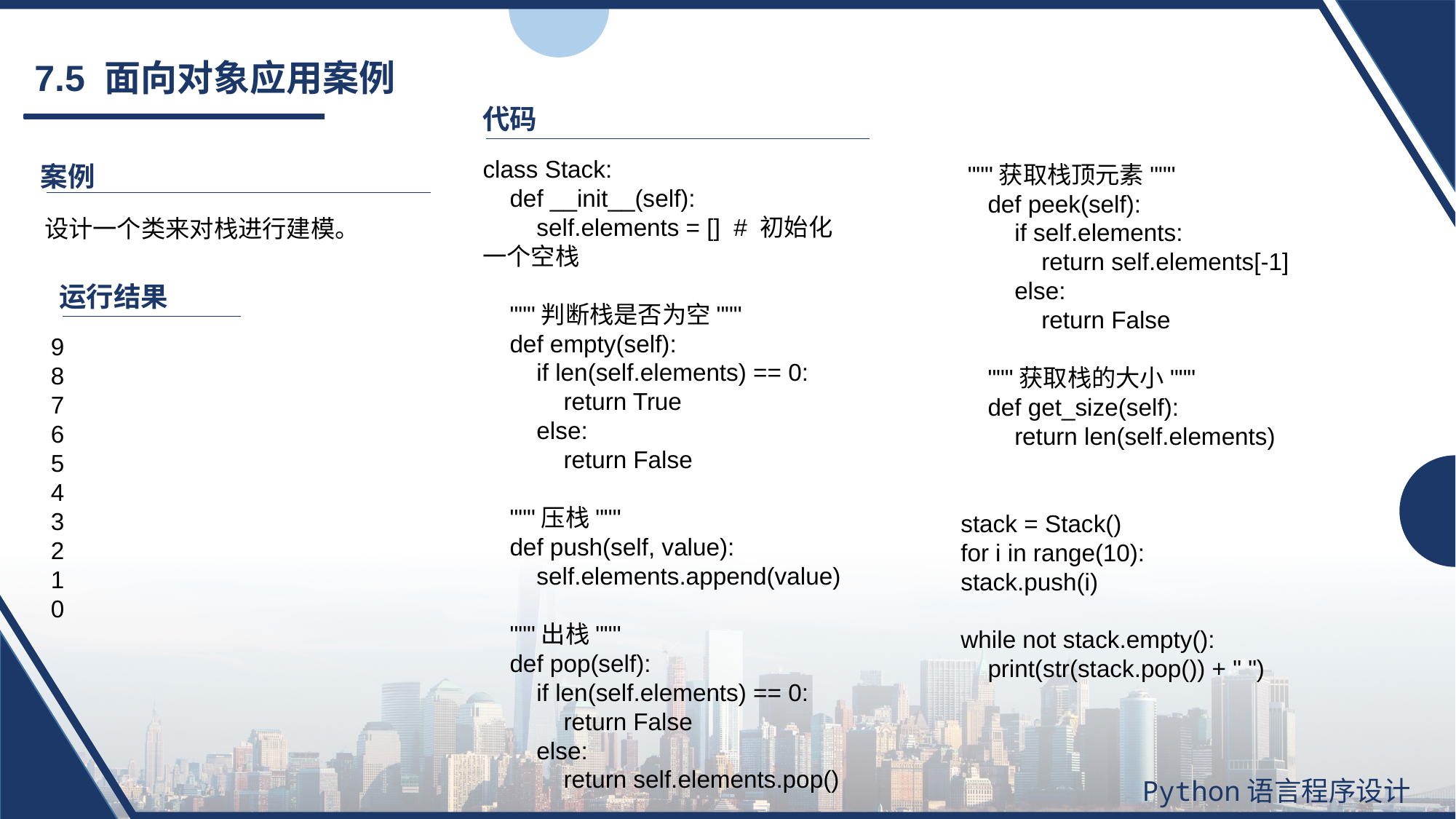

# 7.5 面向对象应用案例
代码
class Stack:
    def __init__(self):
        self.elements = []  # 初始化一个空栈

    """判断栈是否为空"""
    def empty(self):
        if len(self.elements) == 0:
            return True
        else:
            return False

    """压栈"""
    def push(self, value):
        self.elements.append(value)

    """出栈"""
    def pop(self):
        if len(self.elements) == 0:
            return False
        else:
            return self.elements.pop()
 """获取栈顶元素"""
    def peek(self):
        if self.elements:
            return self.elements[-1]
        else:
            return False

    """获取栈的大小"""
    def get_size(self):
        return len(self.elements)

stack = Stack()
for i in range(10):
stack.push(i)

while not stack.empty():
    print(str(stack.pop()) + " ")
案例
设计一个类来对栈进行建模。
运行结果
9
8
7
6
5
4
3
2
1
0